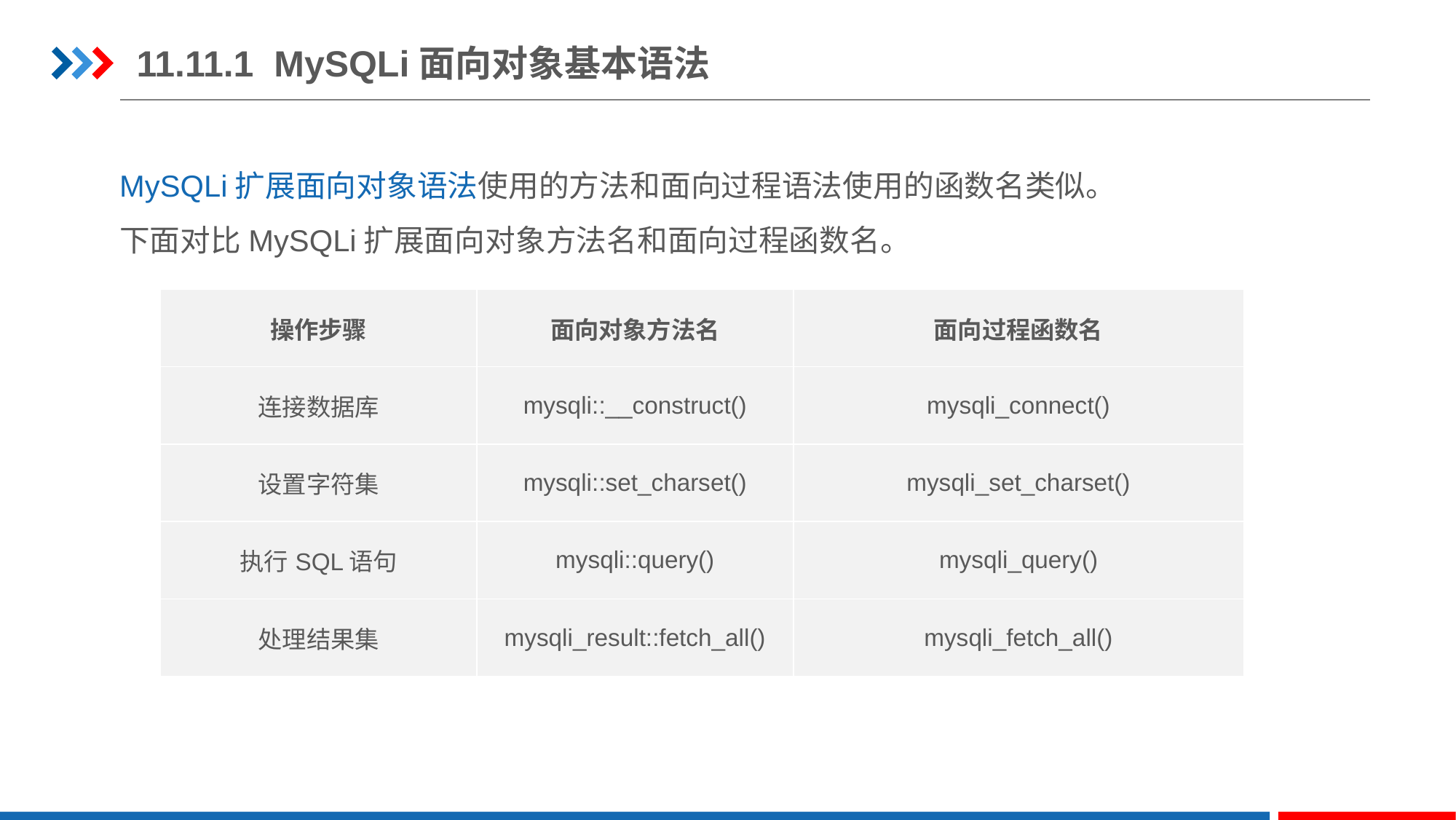

11.11.1  MySQLi面向对象基本语法
MySQLi扩展面向对象语法使用的方法和面向过程语法使用的函数名类似。
下面对比MySQLi扩展面向对象方法名和面向过程函数名。
| 操作步骤 | 面向对象方法名 | 面向过程函数名 |
| --- | --- | --- |
| 连接数据库 | mysqli::\_\_construct() | mysqli\_connect() |
| 设置字符集 | mysqli::set\_charset() | mysqli\_set\_charset() |
| 执行SQL语句 | mysqli::query() | mysqli\_query() |
| 处理结果集 | mysqli\_result::fetch\_all() | mysqli\_fetch\_all() |